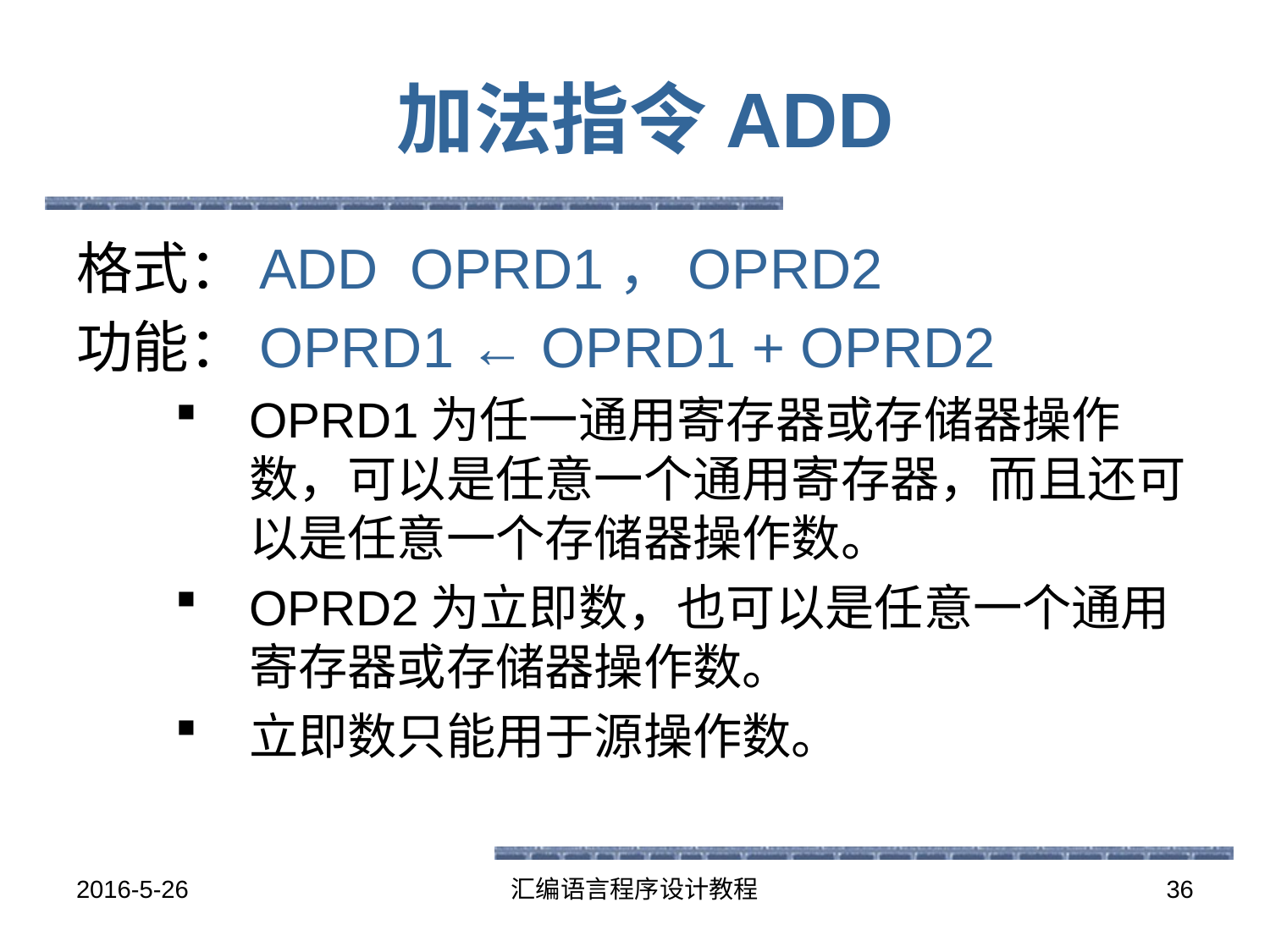

# 加法指令ADD
格式：ADD  OPRD1，OPRD2
功能：OPRD1 ← OPRD1 + OPRD2
OPRD1为任一通用寄存器或存储器操作数，可以是任意一个通用寄存器，而且还可以是任意一个存储器操作数。
OPRD2为立即数，也可以是任意一个通用寄存器或存储器操作数。
立即数只能用于源操作数。
2016-5-26
汇编语言程序设计教程
36